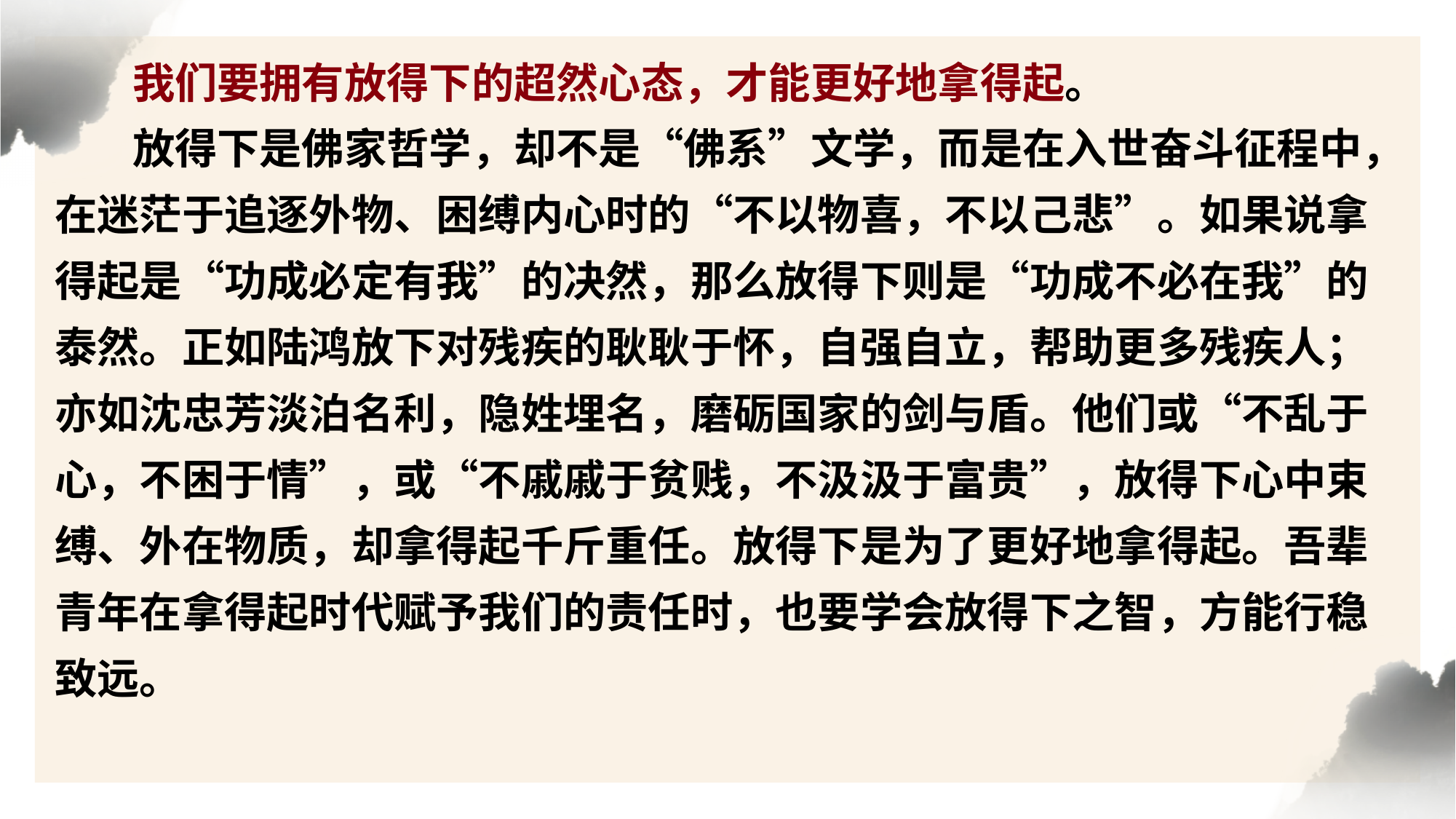

我们要拥有放得下的超然心态，才能更好地拿得起。
       放得下是佛家哲学，却不是“佛系”文学，而是在入世奋斗征程中，在迷茫于追逐外物、困缚内心时的“不以物喜，不以己悲”。如果说拿得起是“功成必定有我”的决然，那么放得下则是“功成不必在我”的泰然。正如陆鸿放下对残疾的耿耿于怀，自强自立，帮助更多残疾人；亦如沈忠芳淡泊名利，隐姓埋名，磨砺国家的剑与盾。他们或“不乱于心，不困于情”，或“不戚戚于贫贱，不汲汲于富贵”，放得下心中束缚、外在物质，却拿得起千斤重任。放得下是为了更好地拿得起。吾辈青年在拿得起时代赋予我们的责任时，也要学会放得下之智，方能行稳致远。